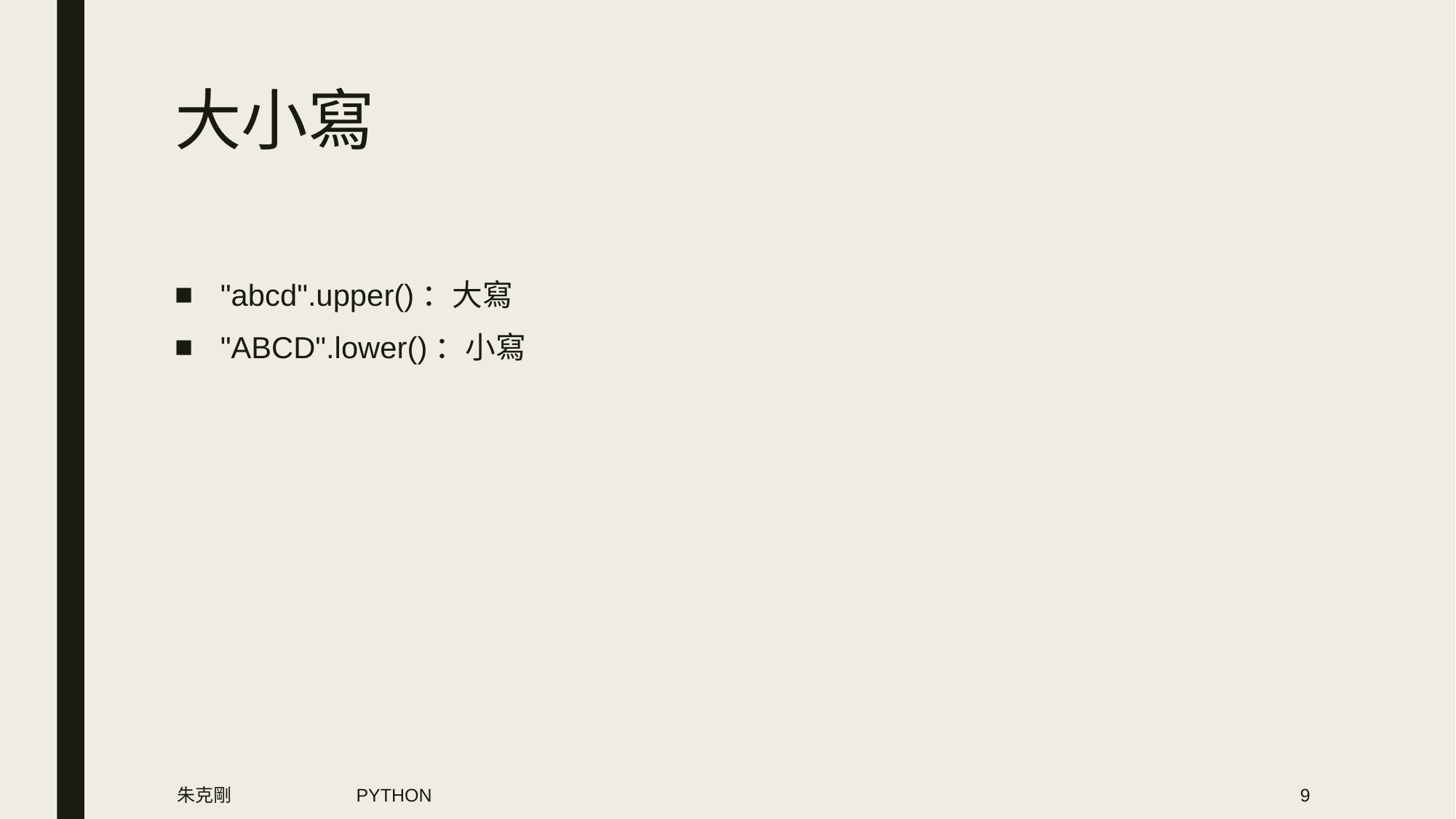

# 大小寫
"abcd".upper()：大寫
"ABCD".lower()：小寫
朱克剛
PYTHON
9